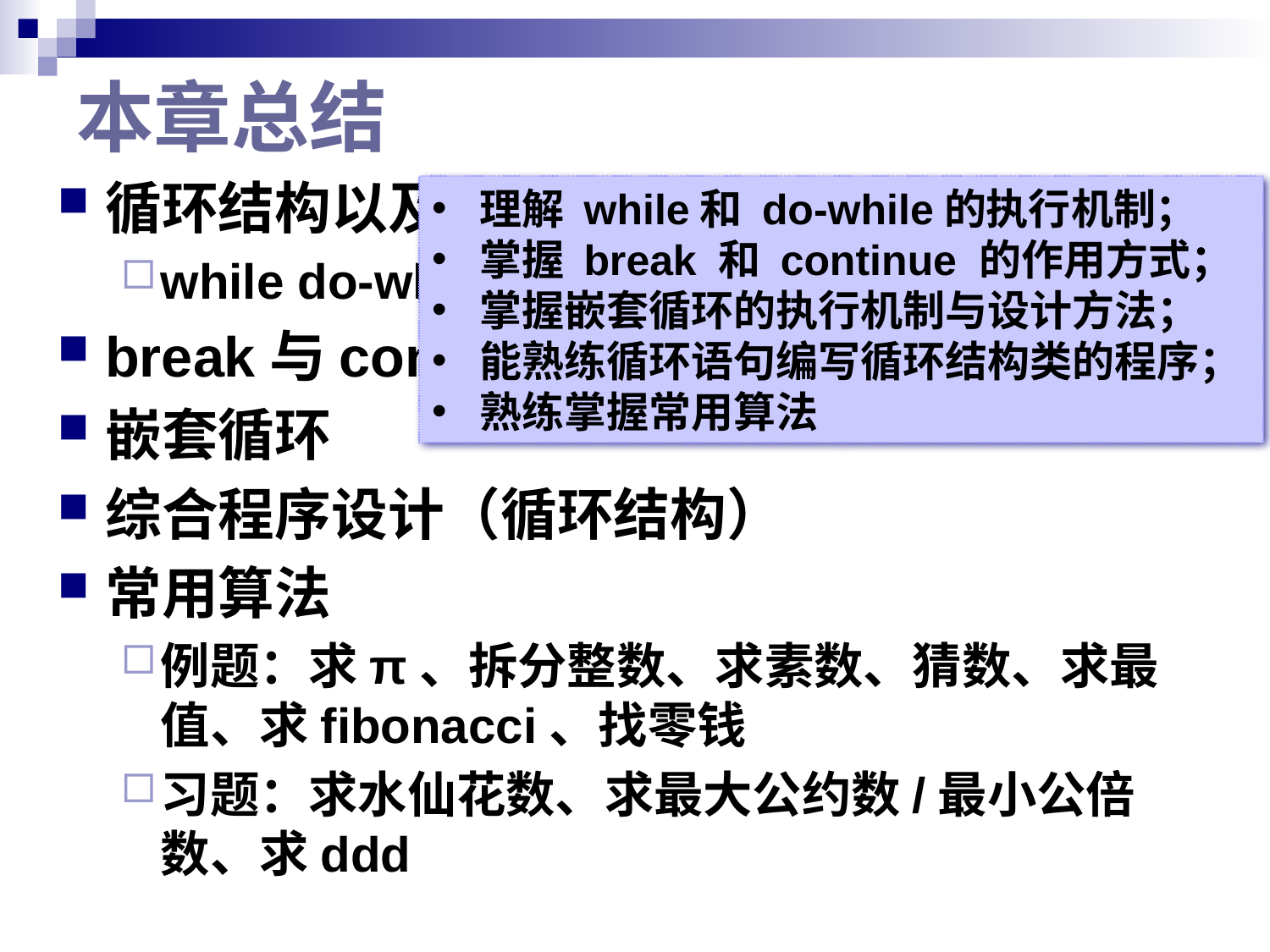

# 本章总结
循环结构以及循环执行机制
while do-while for
break与continue语句
嵌套循环
综合程序设计（循环结构）
常用算法
例题：求π、拆分整数、求素数、猜数、求最值、求fibonacci、找零钱
习题：求水仙花数、求最大公约数/最小公倍数、求ddd

理解 while和 do-while的执行机制；
掌握 break 和 continue 的作用方式；
掌握嵌套循环的执行机制与设计方法；
能熟练循环语句编写循环结构类的程序；
熟练掌握常用算法